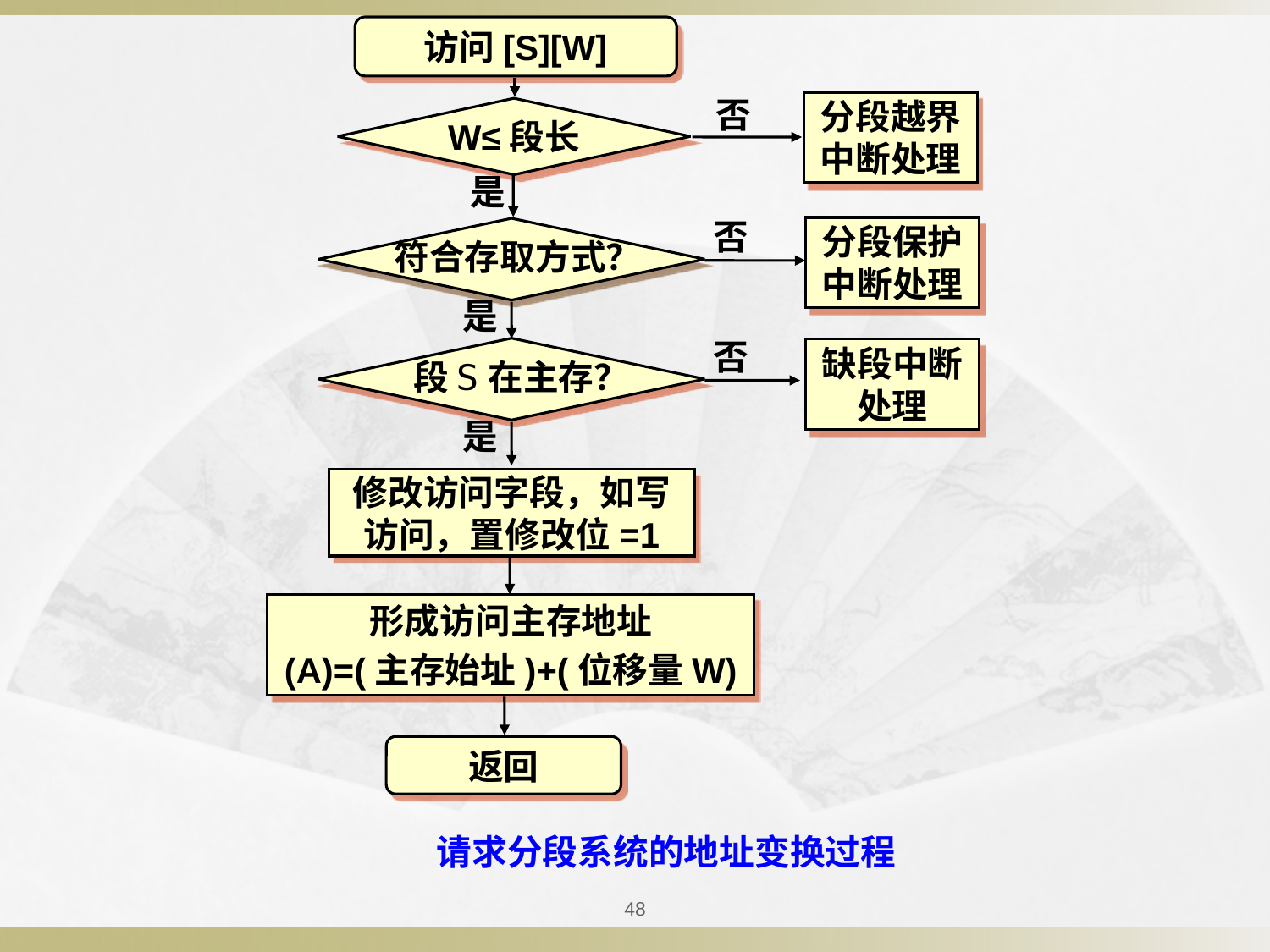

访问[S][W]

否
分段越界中断处理
W≤段长

是

否
分段保护中断处理

符合存取方式？

是

否

缺段中断处理
段S在主存？

是

修改访问字段，如写访问，置修改位=1

形成访问主存地址
(A)=(主存始址)+(位移量W)

返回
  请求分段系统的地址变换过程
48